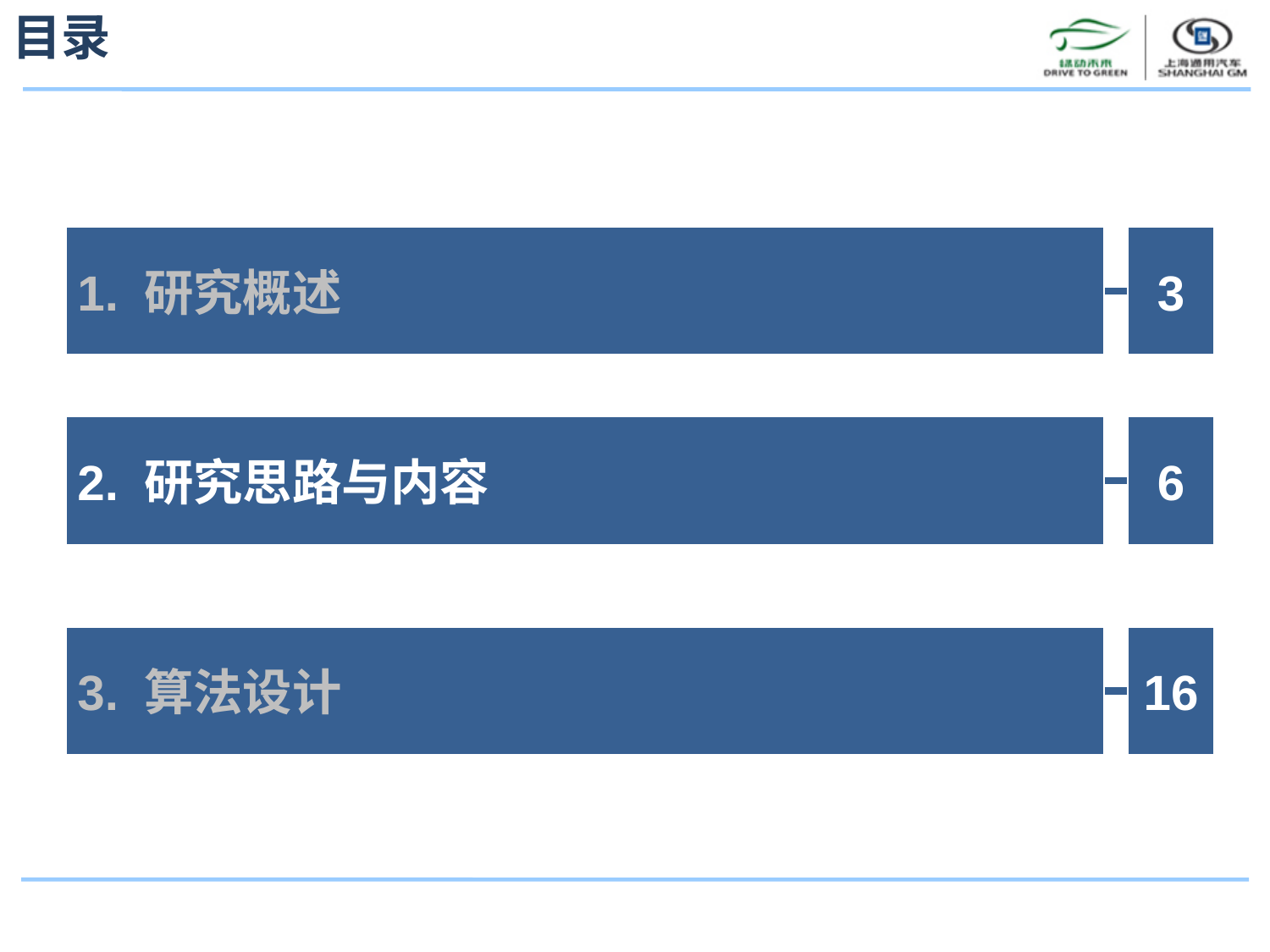

# 目录
1. 研究概述
3
2. 研究思路与内容
6
3. 算法设计
16